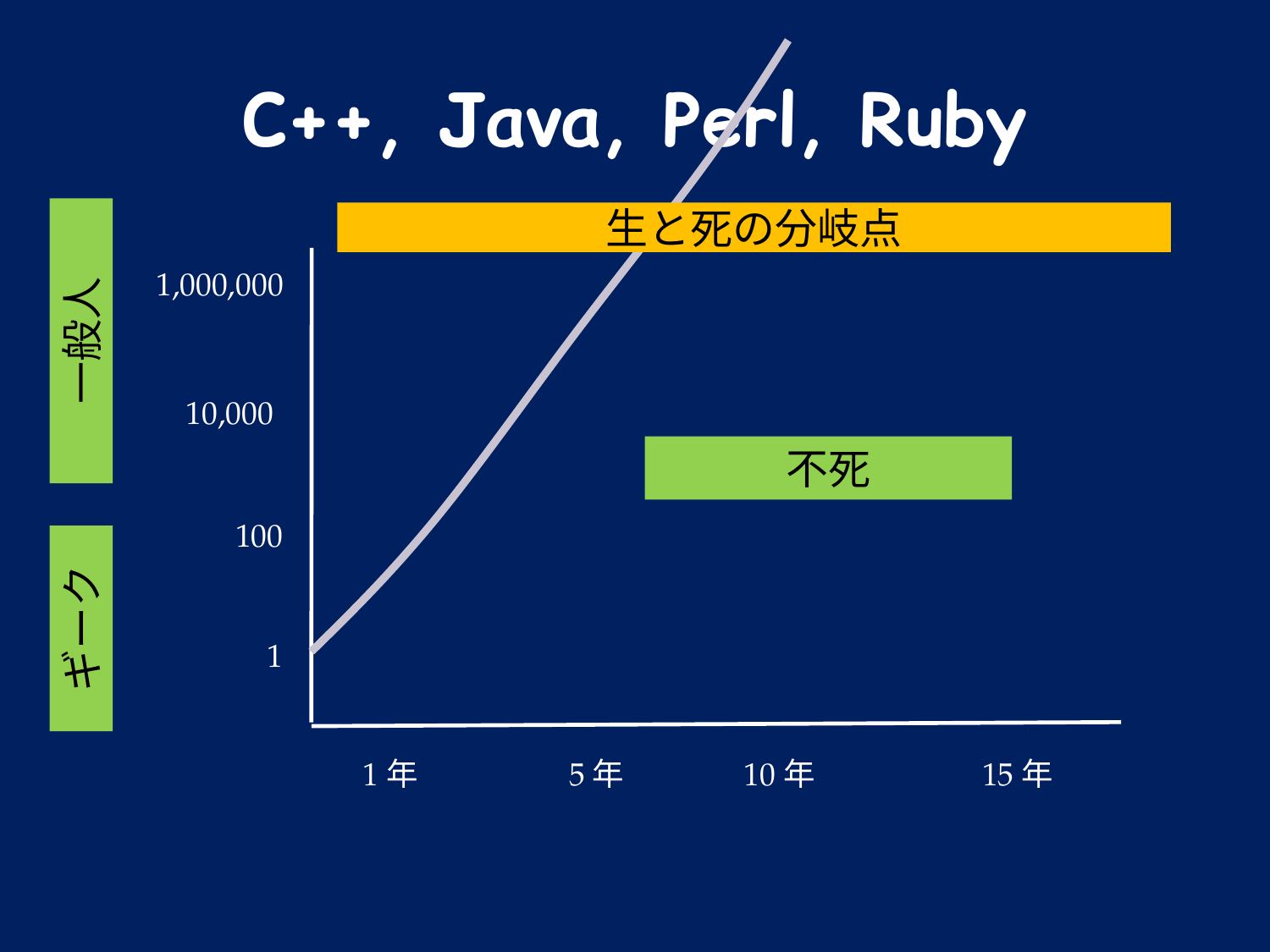

# C++, Java, Perl, Ruby

生と死の分岐点
1,000,000
10,000
100
1
一般人
不死
ギーク
1年
5年
10年
15年